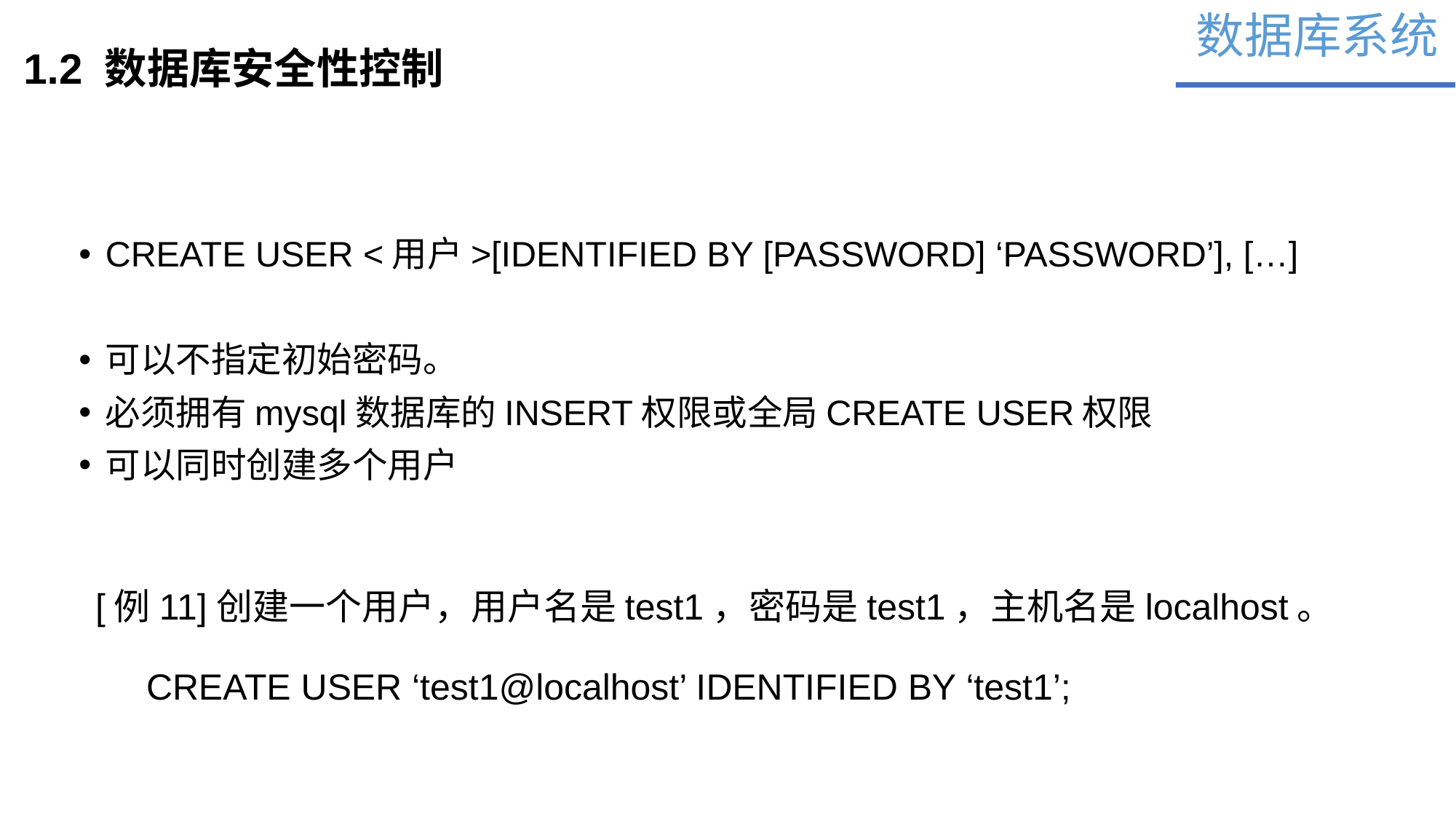

数据库系统
1.2 数据库安全性控制

CREATE USER <用户>[IDENTIFIED BY [PASSWORD] ‘PASSWORD’], […]

可以不指定初始密码。
必须拥有mysql数据库的INSERT权限或全局CREATE USER权限
可以同时创建多个用户

[例11]创建一个用户，用户名是test1，密码是test1，主机名是localhost。
     CREATE USER ‘test1@localhost’ IDENTIFIED BY ‘test1’;